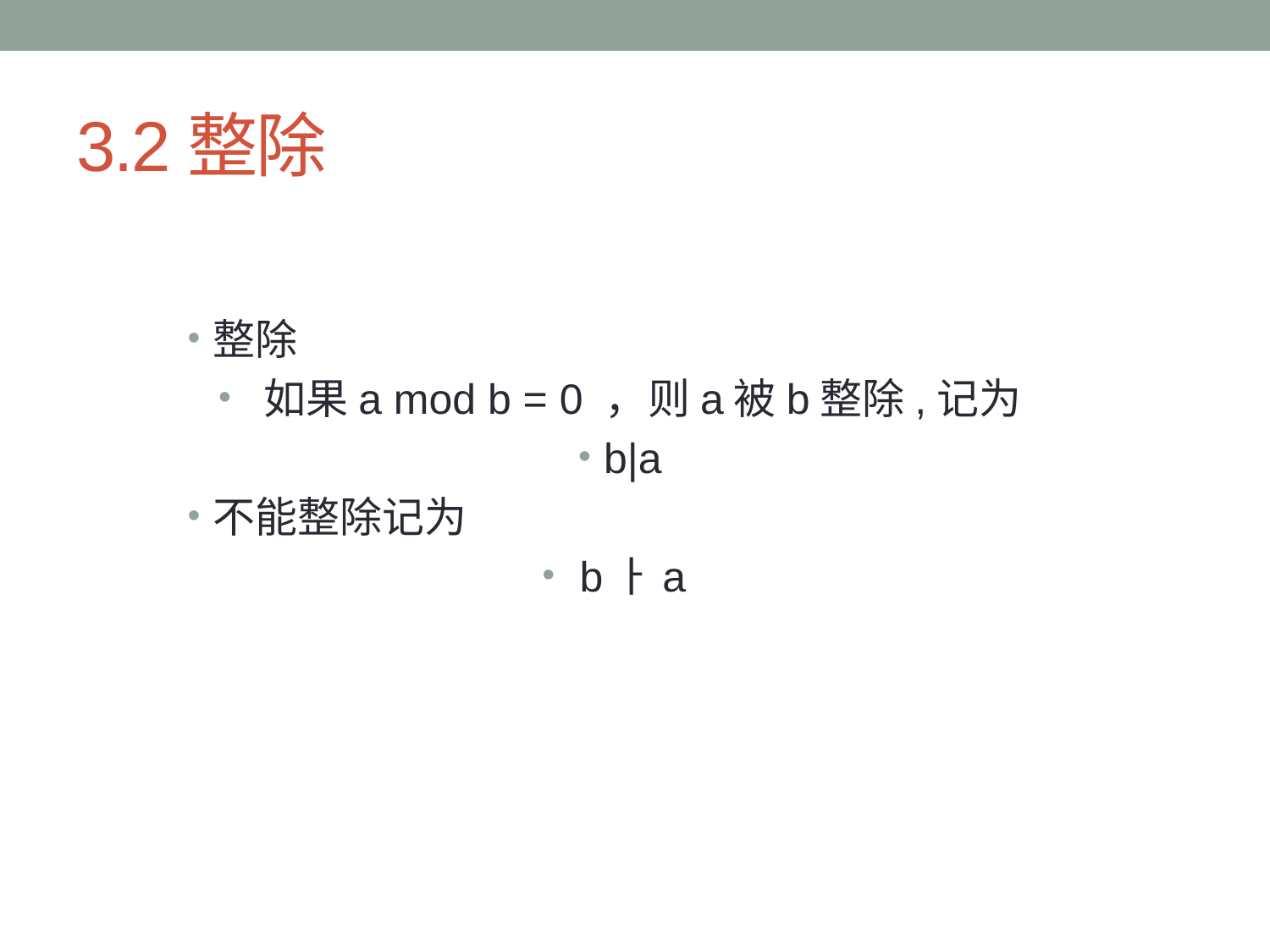

# 3.2整除
整除
 如果a mod b = 0 ，则a被b整除,记为
b|a
不能整除记为
 bㅏa